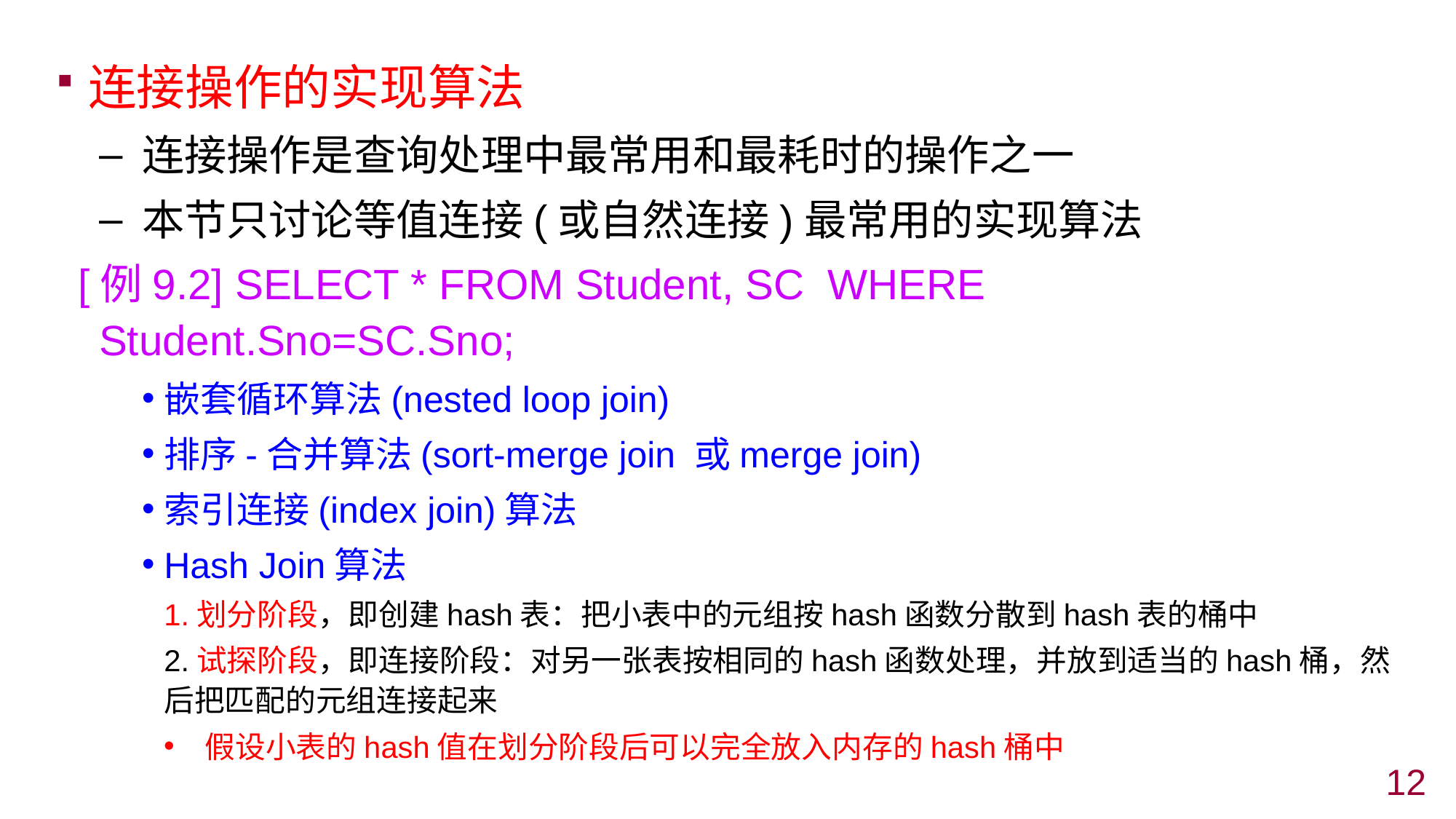

连接操作的实现算法
连接操作是查询处理中最常用和最耗时的操作之一
本节只讨论等值连接(或自然连接)最常用的实现算法
[例9.2] SELECT * FROM Student, SC  WHERE Student.Sno=SC.Sno;
嵌套循环算法(nested loop join)
排序-合并算法(sort-merge join 或merge join)
索引连接(index join)算法
Hash Join算法
1.划分阶段，即创建hash表：把小表中的元组按hash函数分散到hash表的桶中
2.试探阶段，即连接阶段：对另一张表按相同的hash函数处理，并放到适当的hash桶，然后把匹配的元组连接起来
假设小表的hash值在划分阶段后可以完全放入内存的hash桶中
12